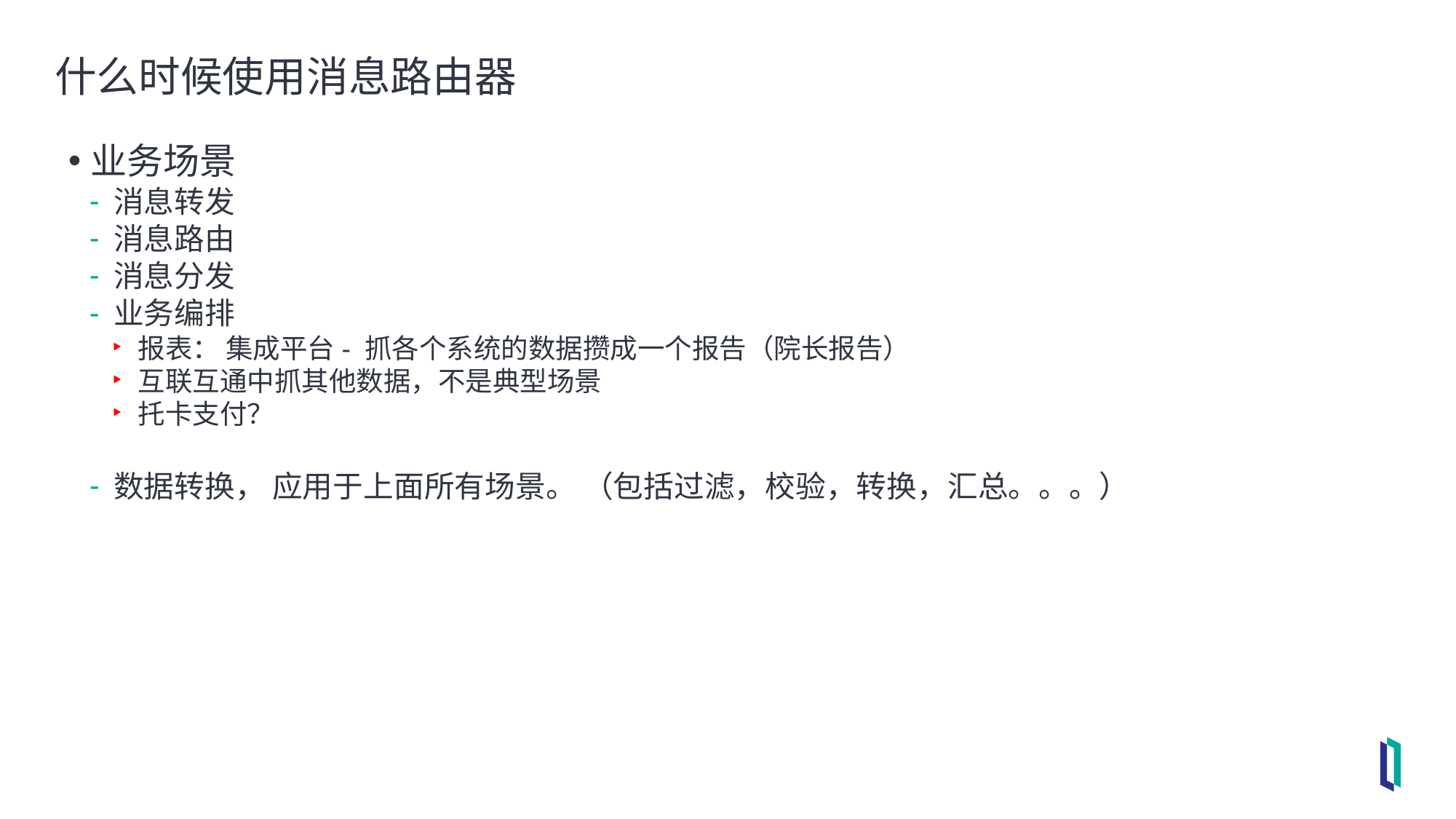

# 什么时候使用消息路由器
业务场景
消息转发
消息路由
消息分发
业务编排
报表： 集成平台- 抓各个系统的数据攒成一个报告（院长报告）
互联互通中抓其他数据，不是典型场景
托卡支付？

数据转换， 应用于上面所有场景。 （包括过滤，校验，转换，汇总。。。）